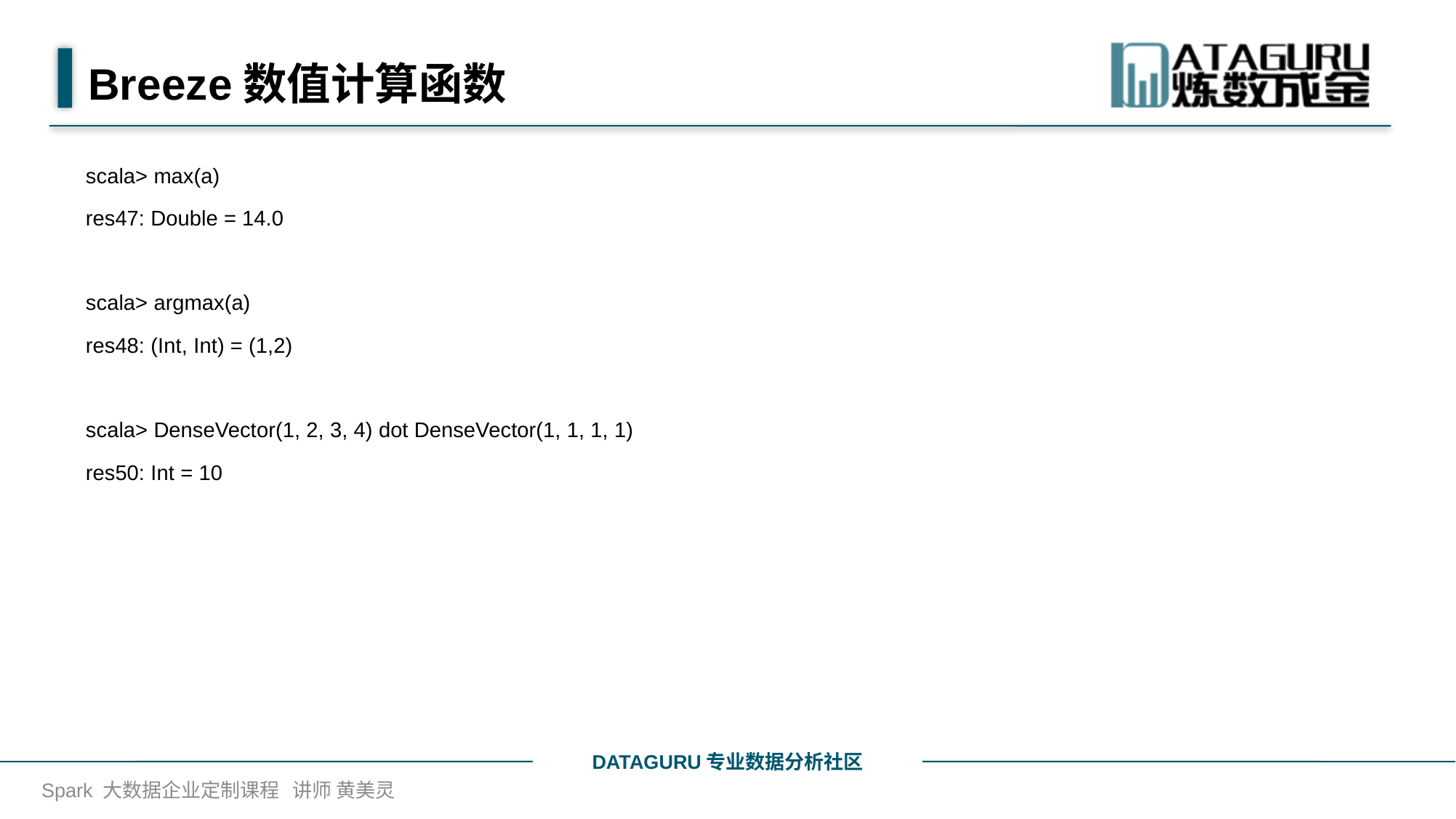

# Breeze数值计算函数
scala> max(a)
res47: Double = 14.0

scala> argmax(a)
res48: (Int, Int) = (1,2)

scala> DenseVector(1, 2, 3, 4) dot DenseVector(1, 1, 1, 1)
res50: Int = 10